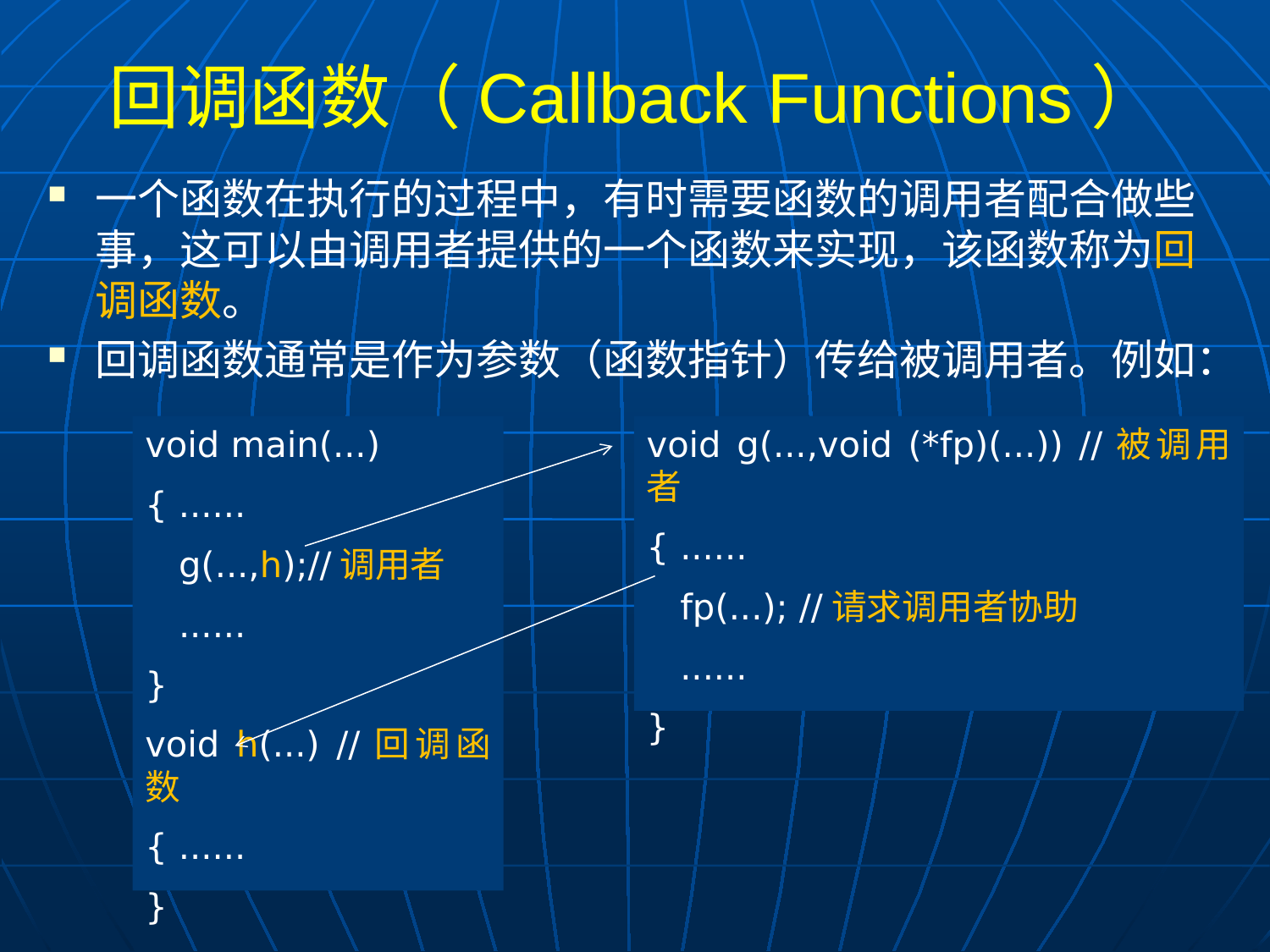

# 回调函数（Callback Functions）
一个函数在执行的过程中，有时需要函数的调用者配合做些事，这可以由调用者提供的一个函数来实现，该函数称为回调函数。
回调函数通常是作为参数（函数指针）传给被调用者。例如：
void main(...)
{ ......
   g(...,h);//调用者
   ......
}
void h(...) //回调函数
{ ......
}
void g(...,void (*fp)(...)) //被调用者
{ ......
   fp(...); //请求调用者协助
   ......
}